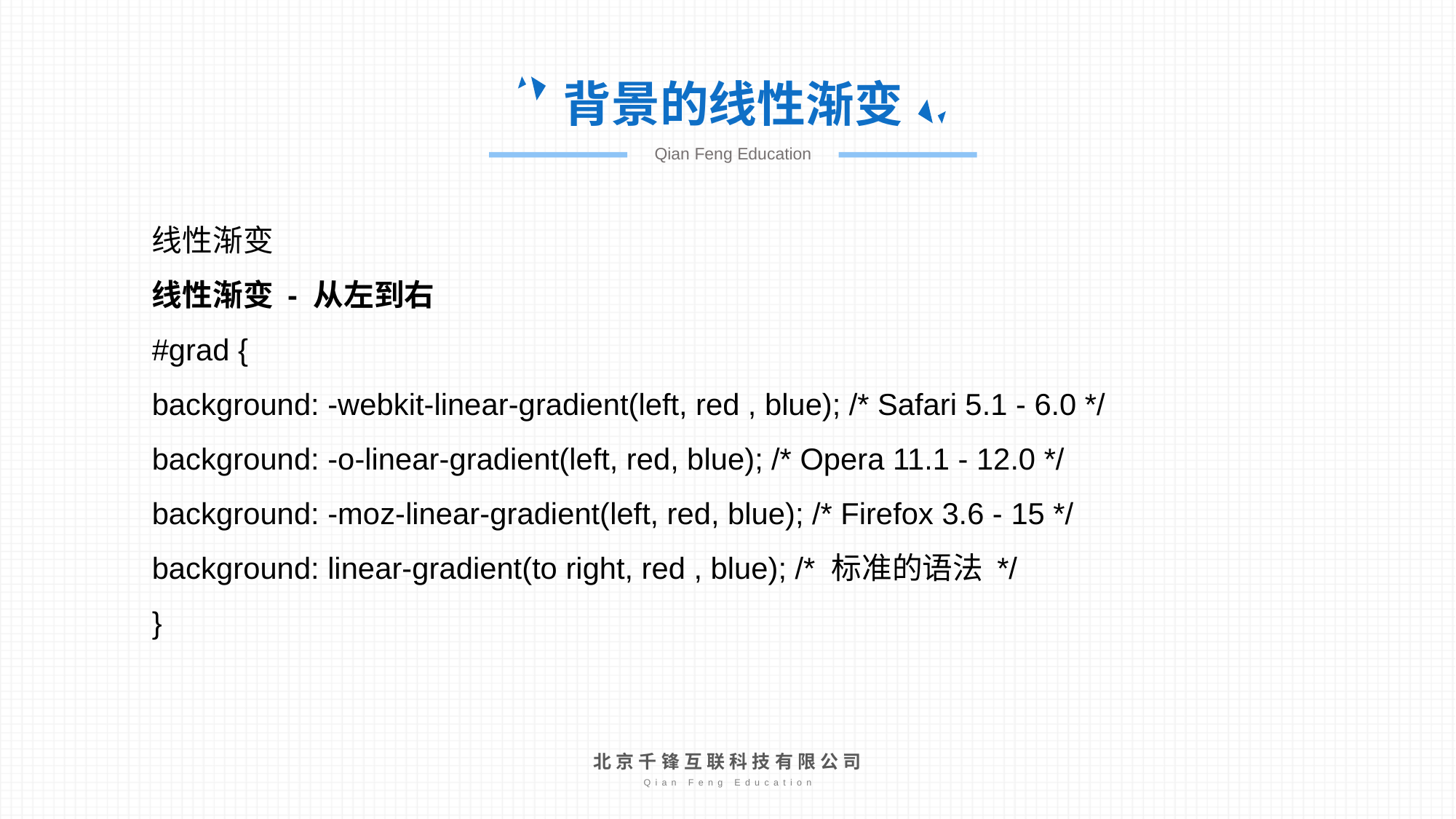

背景的线性渐变

Qian Feng Education

线性渐变
线性渐变 - 从左到右
#grad {
background: -webkit-linear-gradient(left, red , blue); /* Safari 5.1 - 6.0 */
background: -o-linear-gradient(left, red, blue); /* Opera 11.1 - 12.0 */
background: -moz-linear-gradient(left, red, blue); /* Firefox 3.6 - 15 */
background: linear-gradient(to right, red , blue); /* 标准的语法 */
}
北京千锋互联科技有限公司
Qian Feng Education